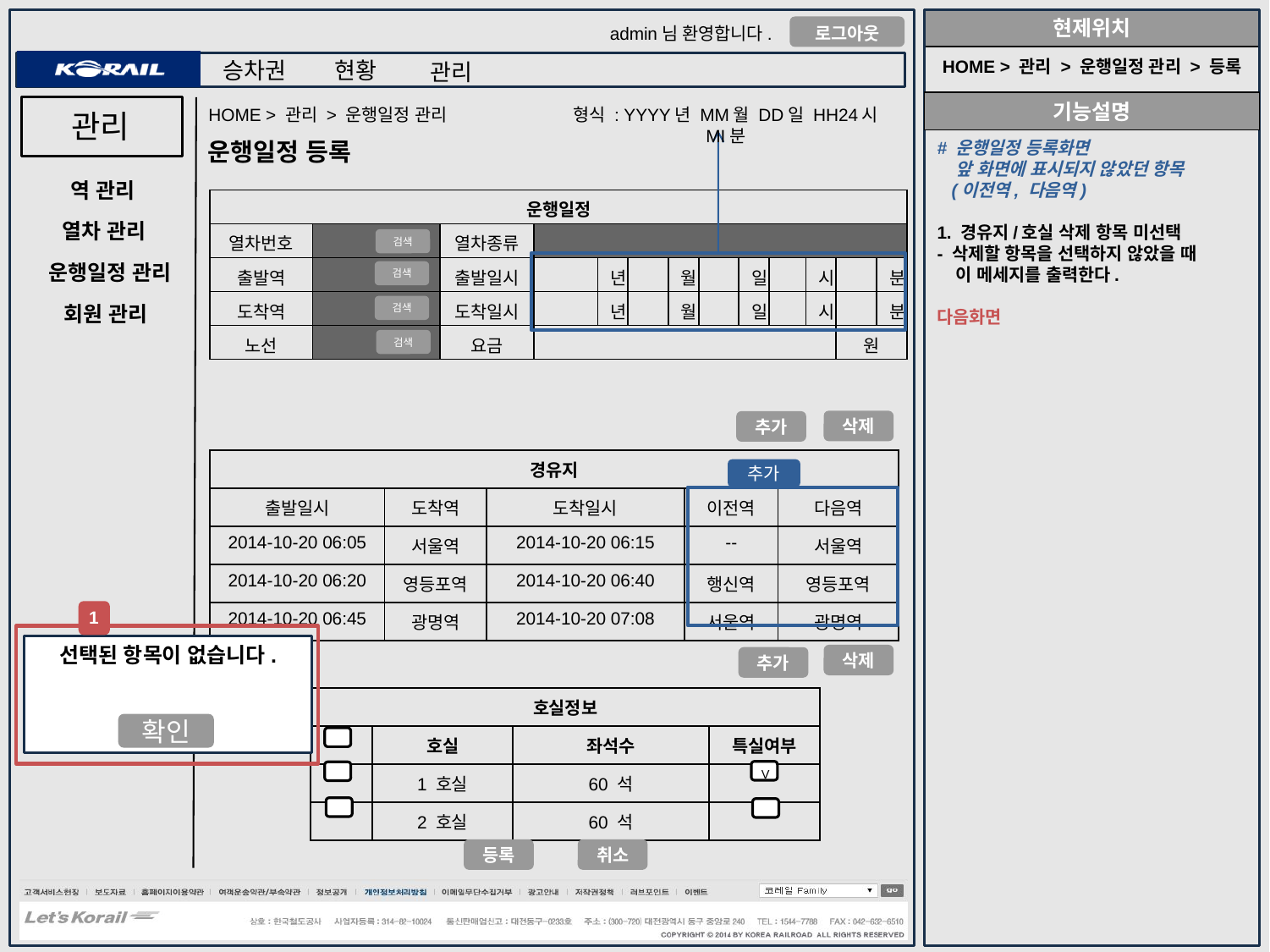

HOME > 관리 > 운행일정 관리 > 등록
HOME > 관리 > 운행일정 관리
형식 : YYYY년 MM월 DD일 HH24시 MI분
관리
# 운행일정 등록화면
   앞 화면에 표시되지 않았던 항목
   (이전역, 다음역)

1. 경유지/호실 삭제 항목 미선택
- 삭제할 항목을 선택하지 않았을 때
   이 메세지를 출력한다.

다음화면
운행일정 등록
역 관리
| 운행일정 |  |  |  |  |  |  |  |  |  |  |  |  |
| --- | --- | --- | --- | --- | --- | --- | --- | --- | --- | --- | --- | --- |
| 열차번호 |  | 열차종류 |  |  |  |  |  |  |  |  |  |  |
| 출발역 |  | 출발일시 |  | 년 |  | 월 |  | 일 |  | 시 |  | 분 |
| 도착역 |  | 도착일시 |  | 년 |  | 월 |  | 일 |  | 시 |  | 분 |
| 노선 |  | 요금 |  |  |  |  |  |  |  |  | 원 |  |
열차 관리
검색
운행일정 관리

검색
회원 관리
검색
검색
삭제
추가
| 경유지 |  |  |  |  |
| --- | --- | --- | --- | --- |
| 출발일시 | 도착역 | 도착일시 | 이전역 | 다음역 |
| 2014-10-20 06:05 | 서울역 | 2014-10-20 06:15 | -- | 서울역 |
| 2014-10-20 06:20 | 영등포역 | 2014-10-20 06:40 | 행신역 | 영등포역 |
| 2014-10-20 06:45 | 광명역 | 2014-10-20 07:08 | 서울역 | 광명역 |
추가

1

선택된 항목이 없습니다.
삭제
추가
| 호실정보 |  |  |  |
| --- | --- | --- | --- |
|  | 호실 | 좌석수 | 특실여부 |
|  | 1 호실 | 60 석 |  |
|  | 2 호실 | 60 석 |  |
확인

V

등록
취소